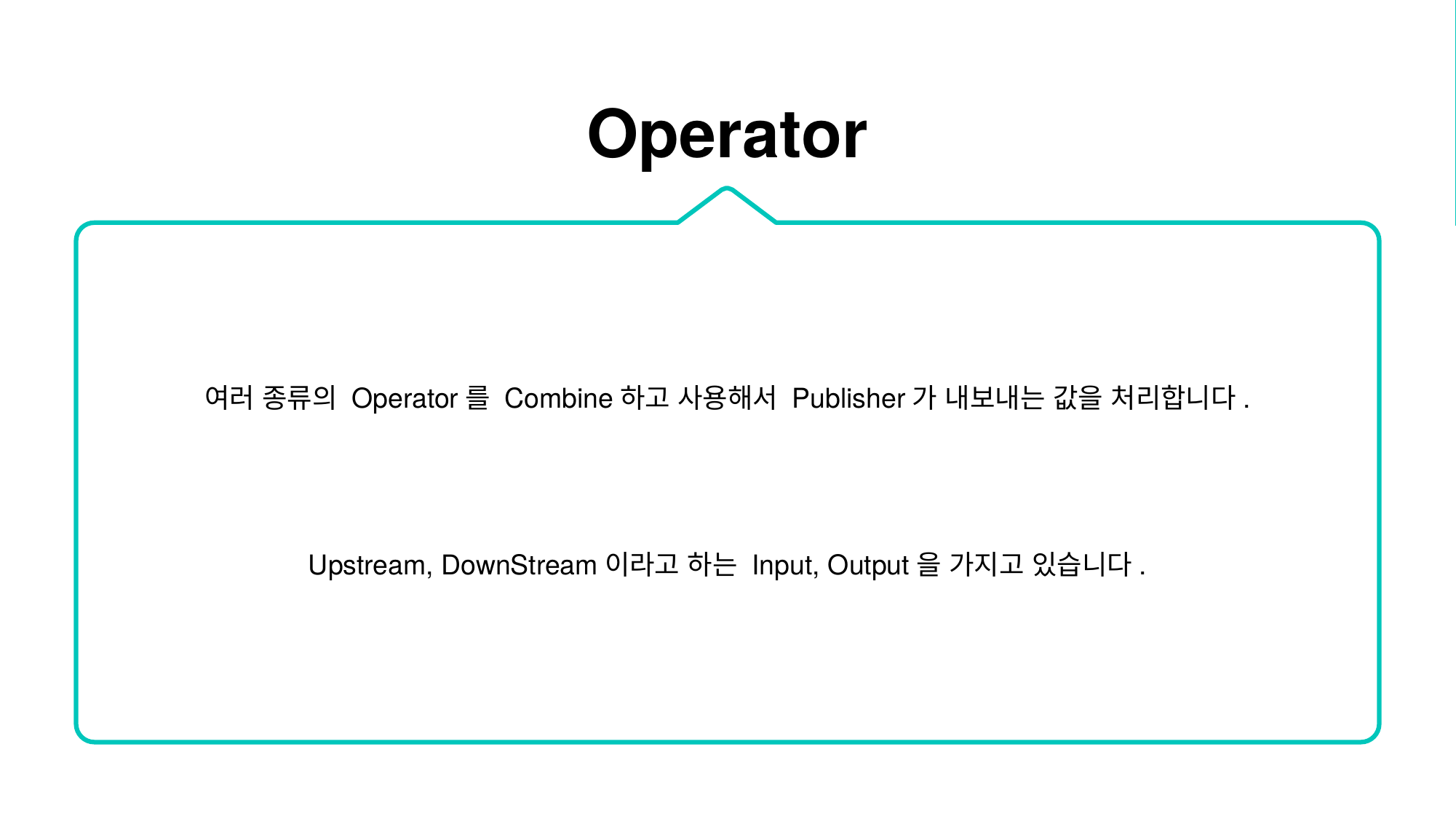

Operator

여러 종류의 Operator를 Combine하고 사용해서 Publisher가 내보내는 값을 처리합니다.
Upstream, DownStream이라고 하는 Input, Output을 가지고 있습니다.